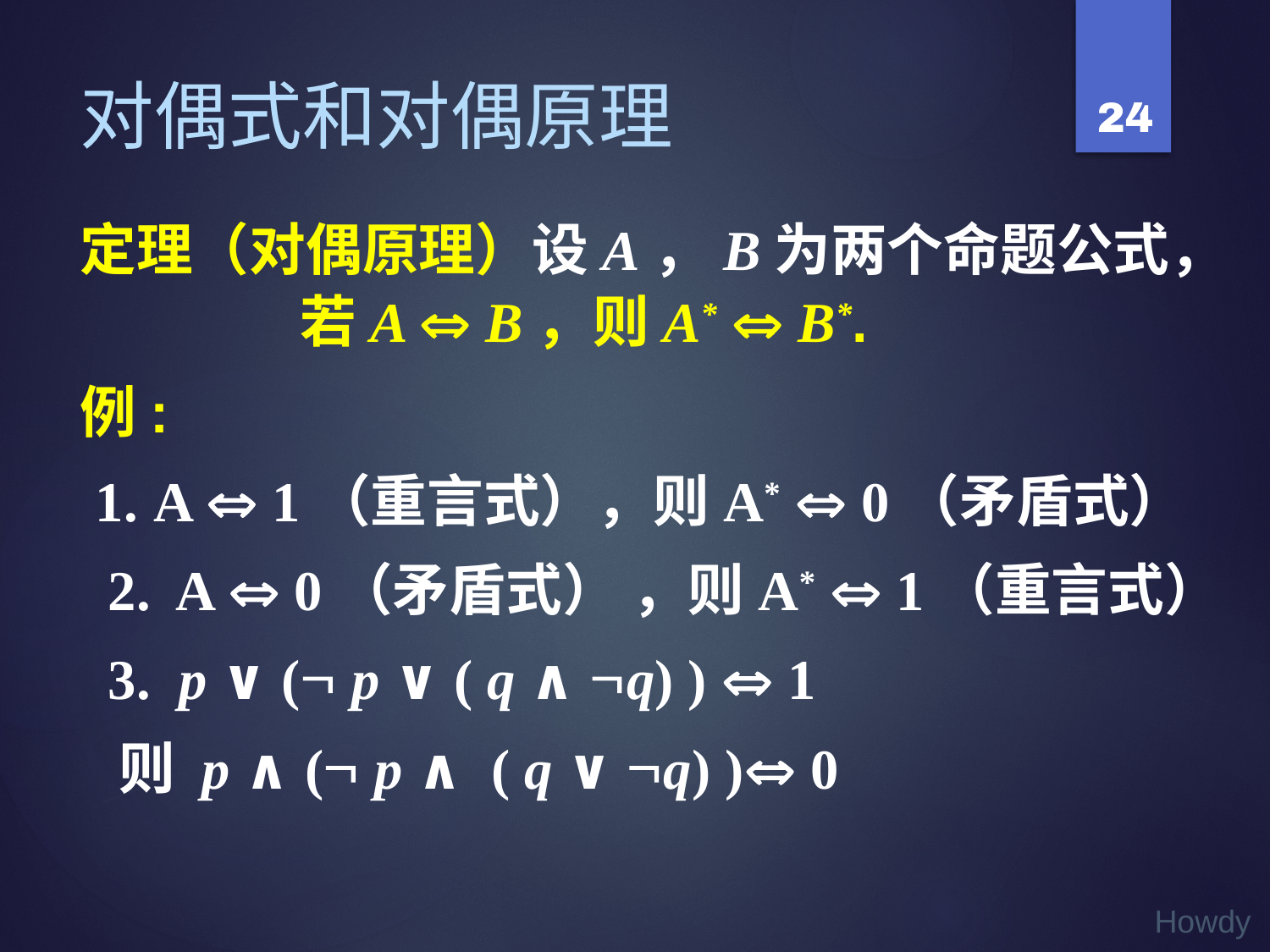

24
# 对偶式和对偶原理
定理（对偶原理）设A，B为两个命题公式，
                若A ⇔ B，则A* ⇔ B*.
例:
 1. A ⇔ 1（重言式），则A* ⇔ 0（矛盾式）
  2.  A ⇔ 0（矛盾式） ，则A* ⇔ 1（重言式）
  3.  p ∨ (¬ p ∨ ( q ∧ ¬q) ) ⇔ 1
  则 p ∧ (¬ p ∧  ( q ∨ ¬q) )⇔ 0